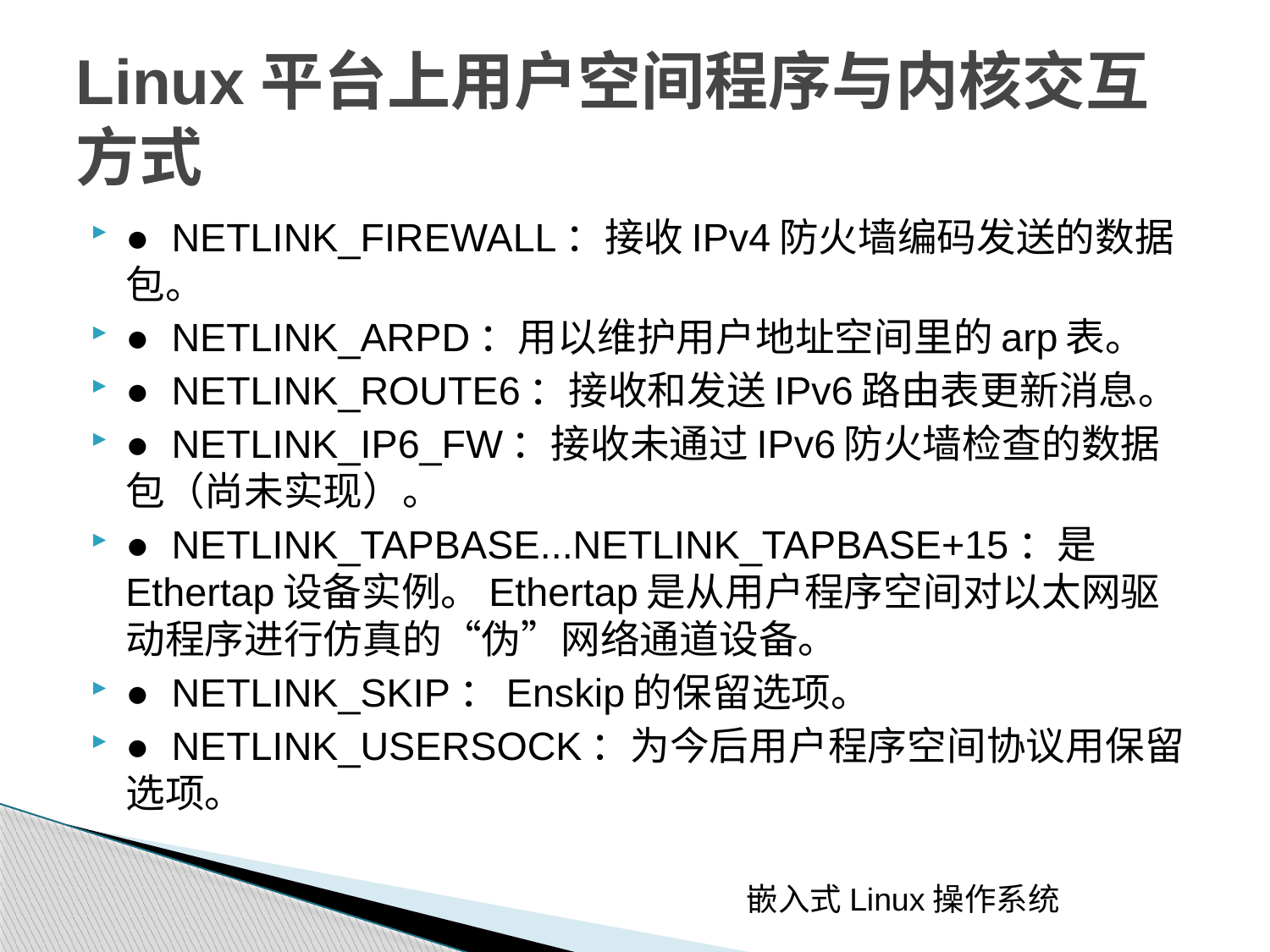

# Linux平台上用户空间程序与内核交互方式
●  NETLINK_FIREWALL：接收IPv4防火墙编码发送的数据包。
●  NETLINK_ARPD：用以维护用户地址空间里的arp表。
●  NETLINK_ROUTE6：接收和发送IPv6路由表更新消息。
●  NETLINK_IP6_FW：接收未通过IPv6防火墙检查的数据包（尚未实现）。
●  NETLINK_TAPBASE...NETLINK_TAPBASE+15：是Ethertap设备实例。Ethertap是从用户程序空间对以太网驱动程序进行仿真的“伪”网络通道设备。
●  NETLINK_SKIP：Enskip的保留选项。
●  NETLINK_USERSOCK：为今后用户程序空间协议用保留选项。

嵌入式Linux操作系统